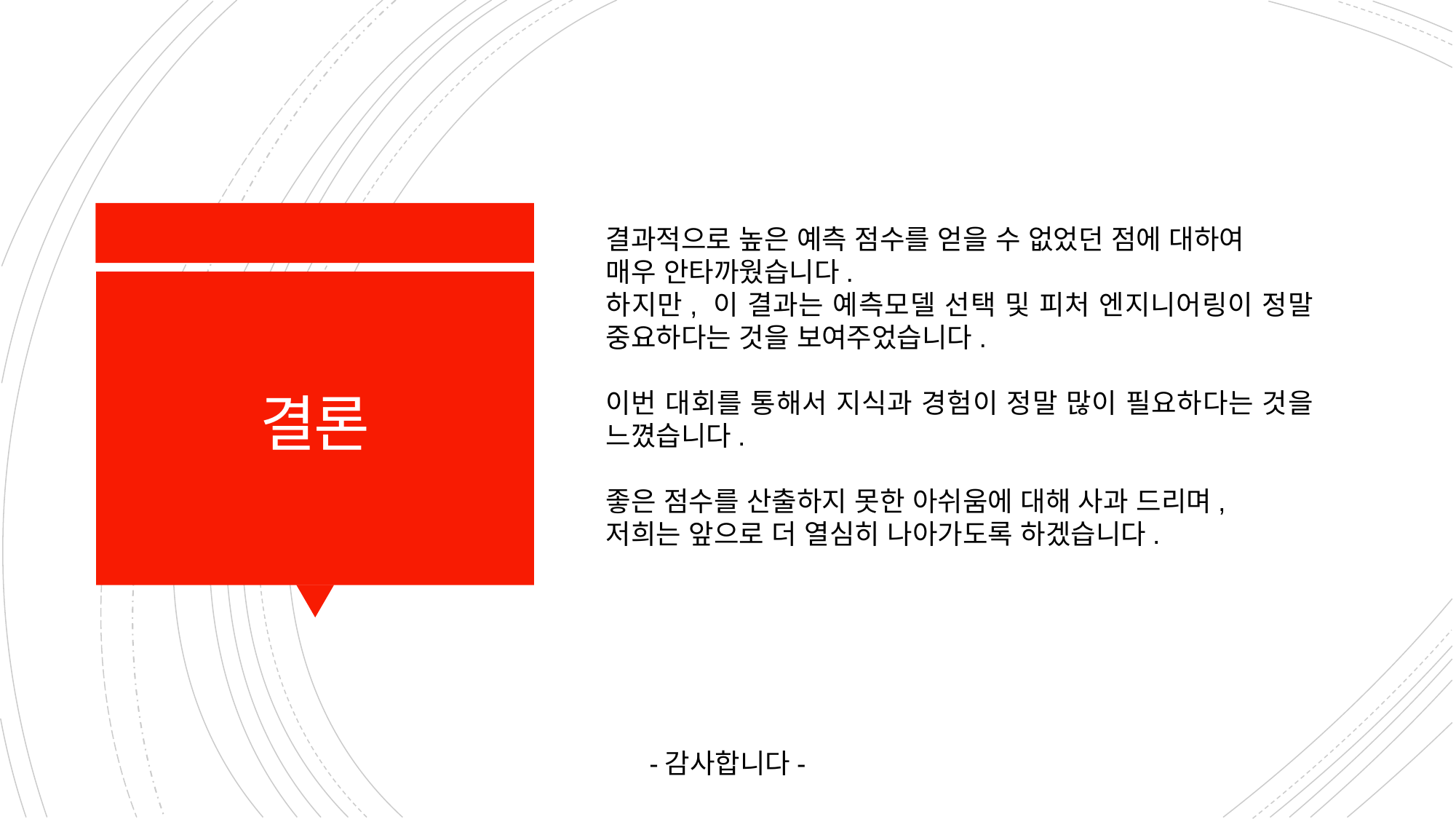

결과적으로 높은 예측 점수를 얻을 수 없었던 점에 대하여
매우 안타까웠습니다.
하지만, 이 결과는 예측모델 선택 및 피처 엔지니어링이 정말 중요하다는 것을 보여주었습니다.

이번 대회를 통해서 지식과 경험이 정말 많이 필요하다는 것을 느꼈습니다.

좋은 점수를 산출하지 못한 아쉬움에 대해 사과 드리며,
저희는 앞으로 더 열심히 나아가도록 하겠습니다.
# 결론
-감사합니다-